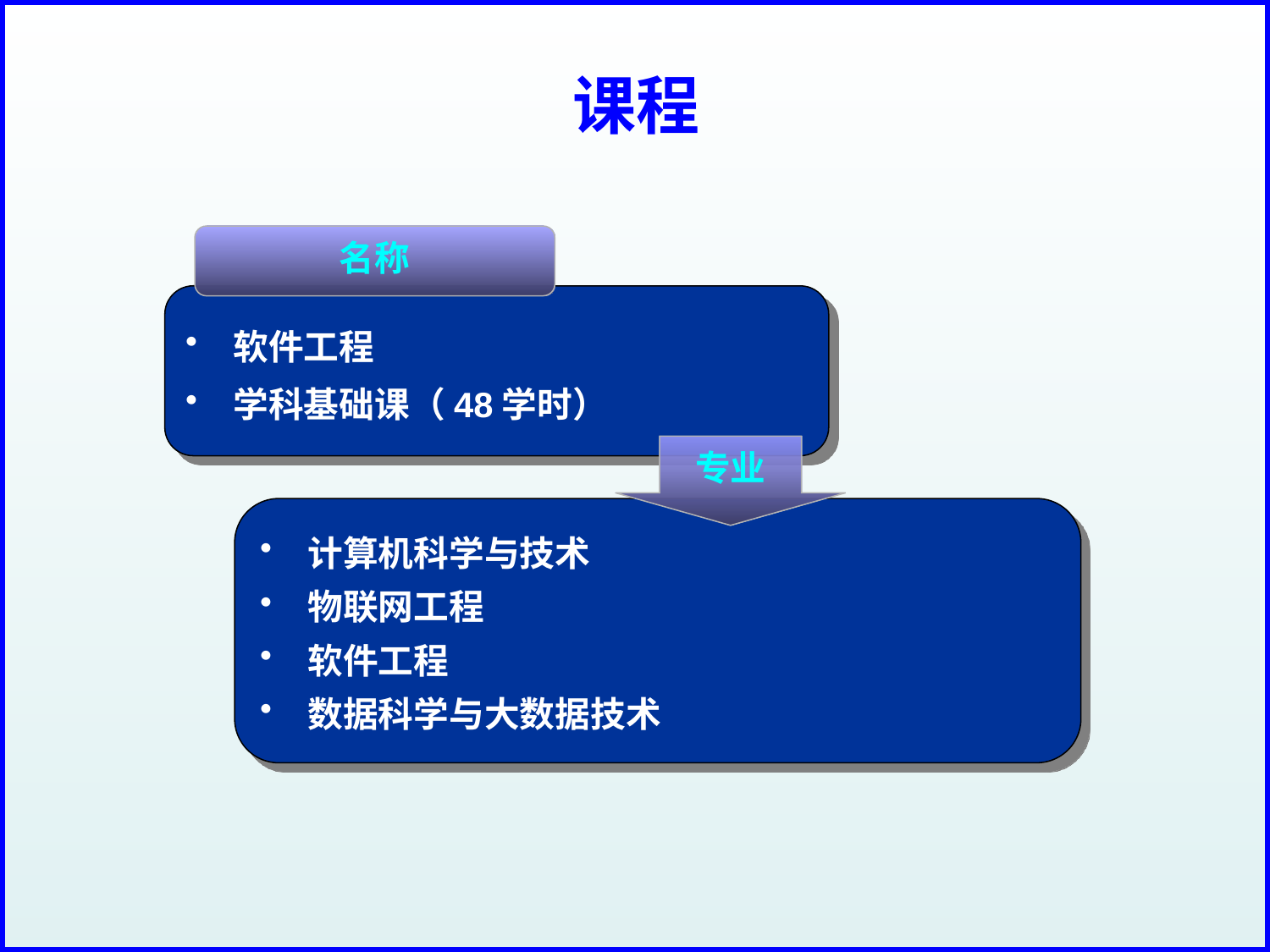

# 课程
名称
软件工程
学科基础课（48学时）
专业
计算机科学与技术
物联网工程
软件工程
数据科学与大数据技术